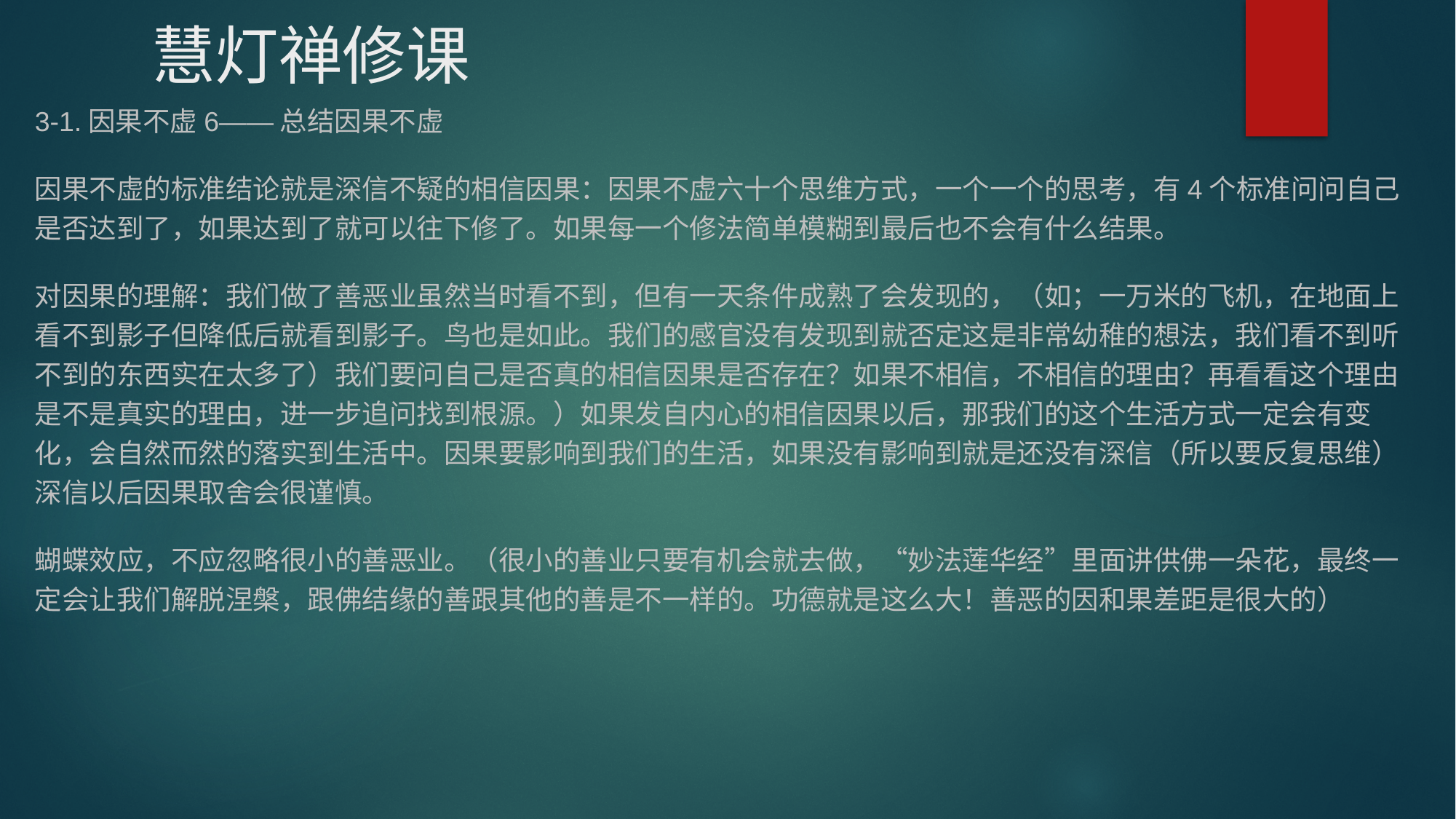

慧灯禅修课
3-1.因果不虚6——总结因果不虚
因果不虚的标准结论就是深信不疑的相信因果：因果不虚六十个思维方式，一个一个的思考，有4个标准问问自己是否达到了，如果达到了就可以往下修了。如果每一个修法简单模糊到最后也不会有什么结果。
对因果的理解：我们做了善恶业虽然当时看不到，但有一天条件成熟了会发现的，（如；一万米的飞机，在地面上看不到影子但降低后就看到影子。鸟也是如此。我们的感官没有发现到就否定这是非常幼稚的想法，我们看不到听不到的东西实在太多了）我们要问自己是否真的相信因果是否存在？如果不相信，不相信的理由？再看看这个理由是不是真实的理由，进一步追问找到根源。）如果发自内心的相信因果以后，那我们的这个生活方式一定会有变化，会自然而然的落实到生活中。因果要影响到我们的生活，如果没有影响到就是还没有深信（所以要反复思维）深信以后因果取舍会很谨慎。
蝴蝶效应，不应忽略很小的善恶业。（很小的善业只要有机会就去做，“妙法莲华经”里面讲供佛一朵花，最终一定会让我们解脱涅槃，跟佛结缘的善跟其他的善是不一样的。功德就是这么大！善恶的因和果差距是很大的）